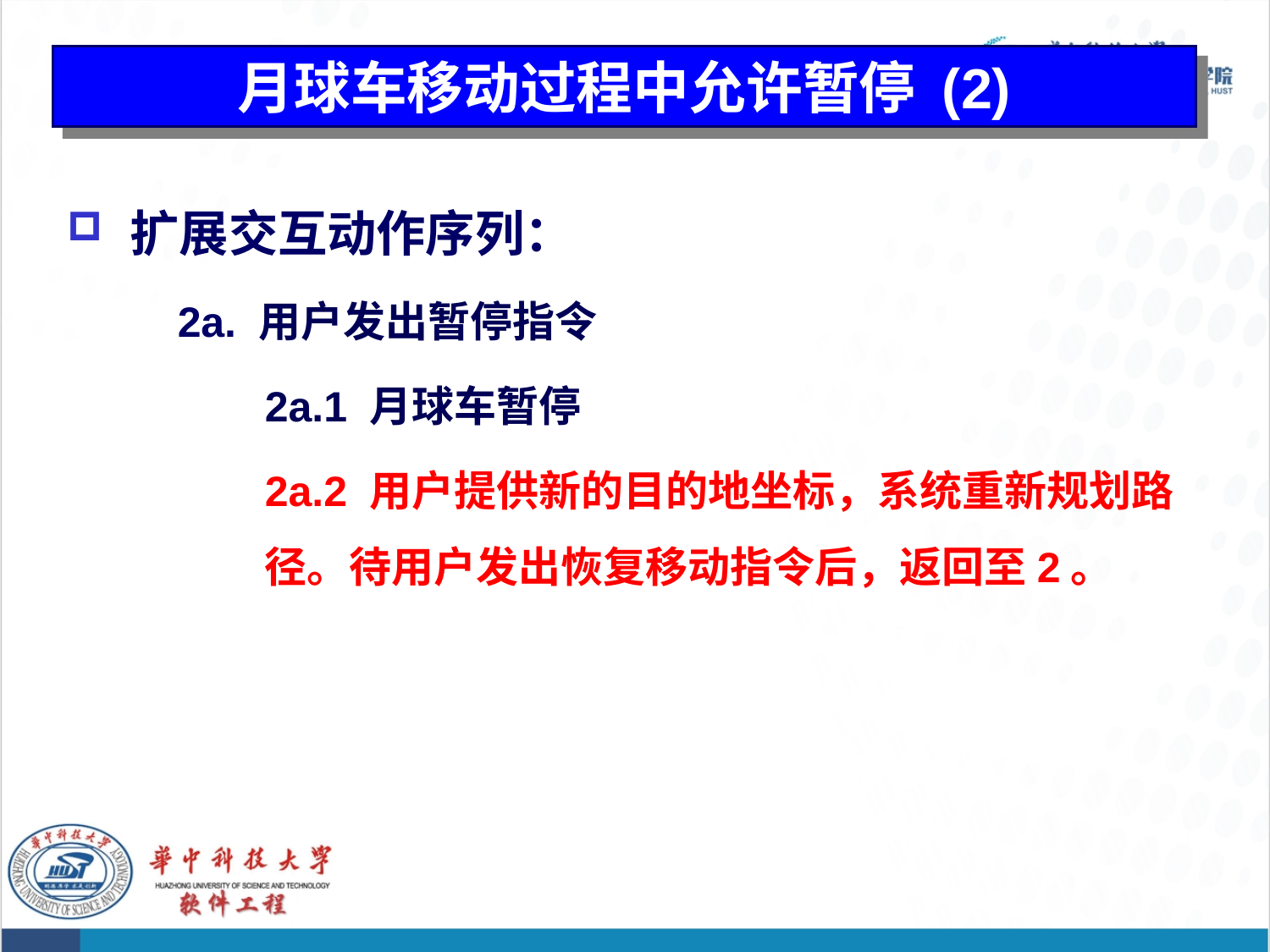

# 月球车移动过程中允许暂停 (2)
扩展交互动作序列：
2a. 用户发出暂停指令
2a.1 月球车暂停
2a.2 用户提供新的目的地坐标，系统重新规划路径。待用户发出恢复移动指令后，返回至2。